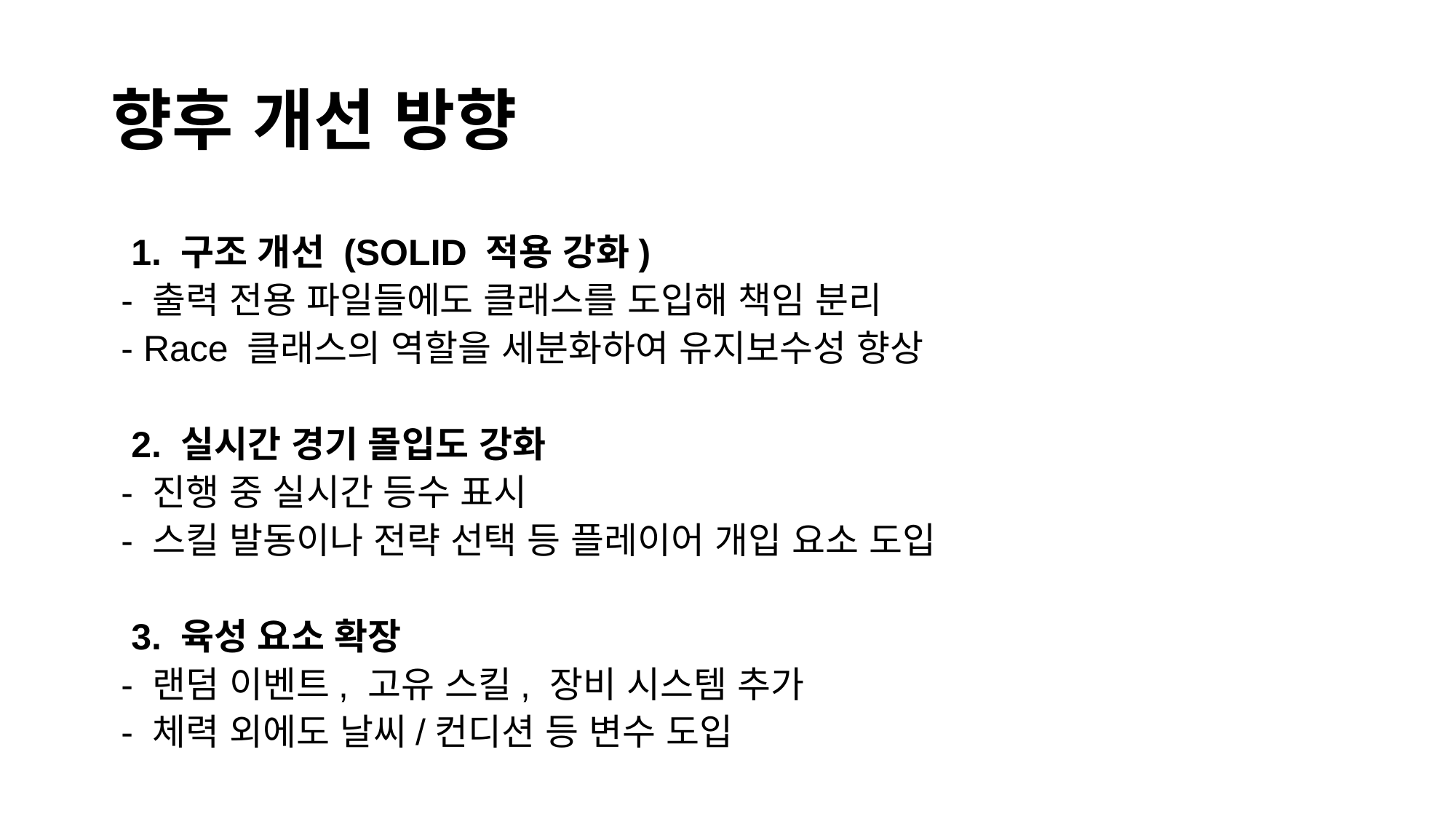

# 향후 개선 방향
  1. 구조 개선 (SOLID 적용 강화)
 - 출력 전용 파일들에도 클래스를 도입해 책임 분리
 - Race 클래스의 역할을 세분화하여 유지보수성 향상

  2. 실시간 경기 몰입도 강화
 - 진행 중 실시간 등수 표시
 - 스킬 발동이나 전략 선택 등 플레이어 개입 요소 도입

  3. 육성 요소 확장
 - 랜덤 이벤트, 고유 스킬, 장비 시스템 추가
 - 체력 외에도 날씨/컨디션 등 변수 도입